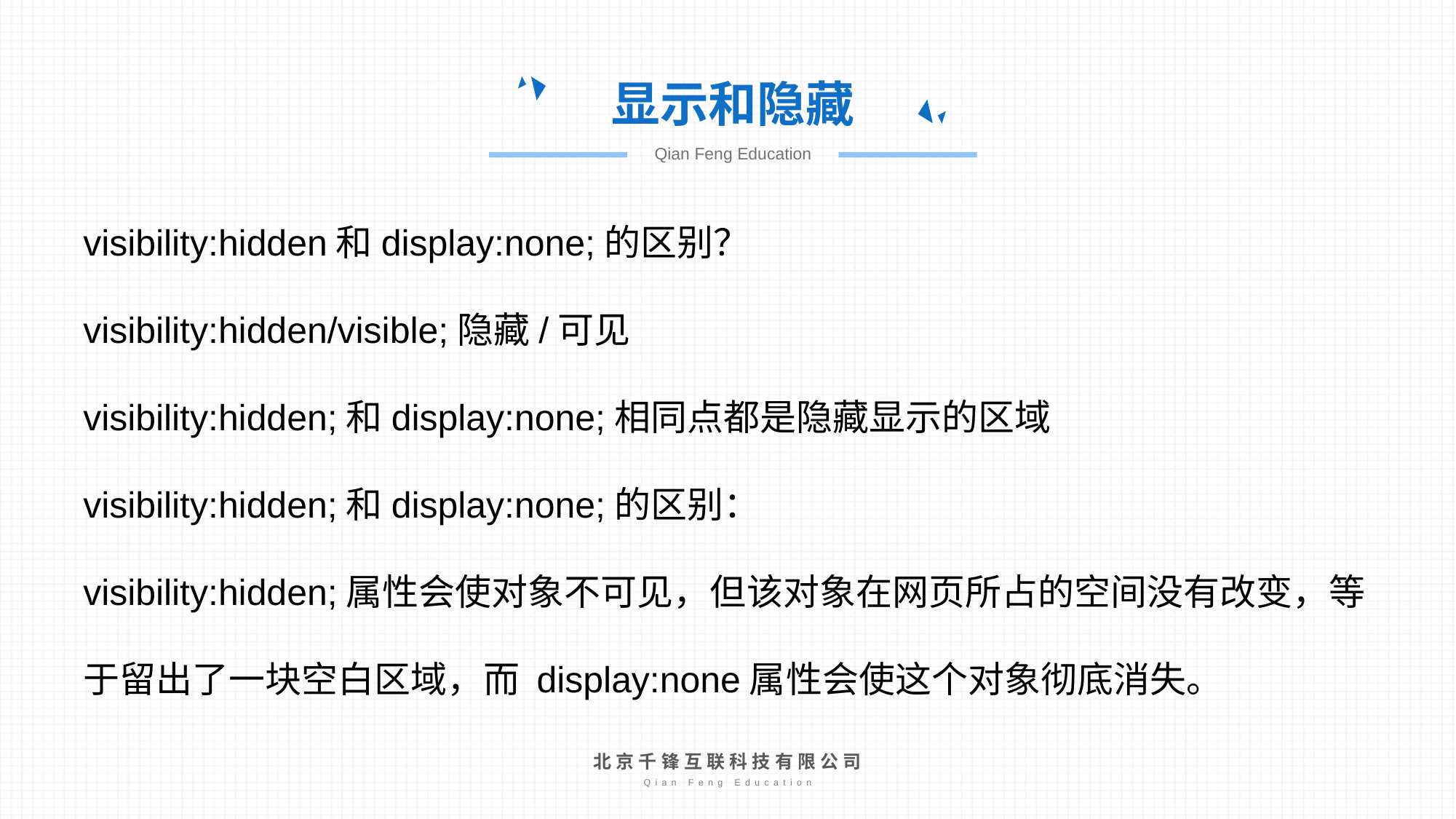

显示和隐藏

Qian Feng Education

visibility:hidden和display:none;的区别？
visibility:hidden/visible;隐藏/可见
visibility:hidden;和display:none;相同点都是隐藏显示的区域
visibility:hidden;和display:none;的区别：
visibility:hidden;属性会使对象不可见，但该对象在网页所占的空间没有改变，等于留出了一块空白区域，而 display:none属性会使这个对象彻底消失。
北京千锋互联科技有限公司
Qian Feng Education